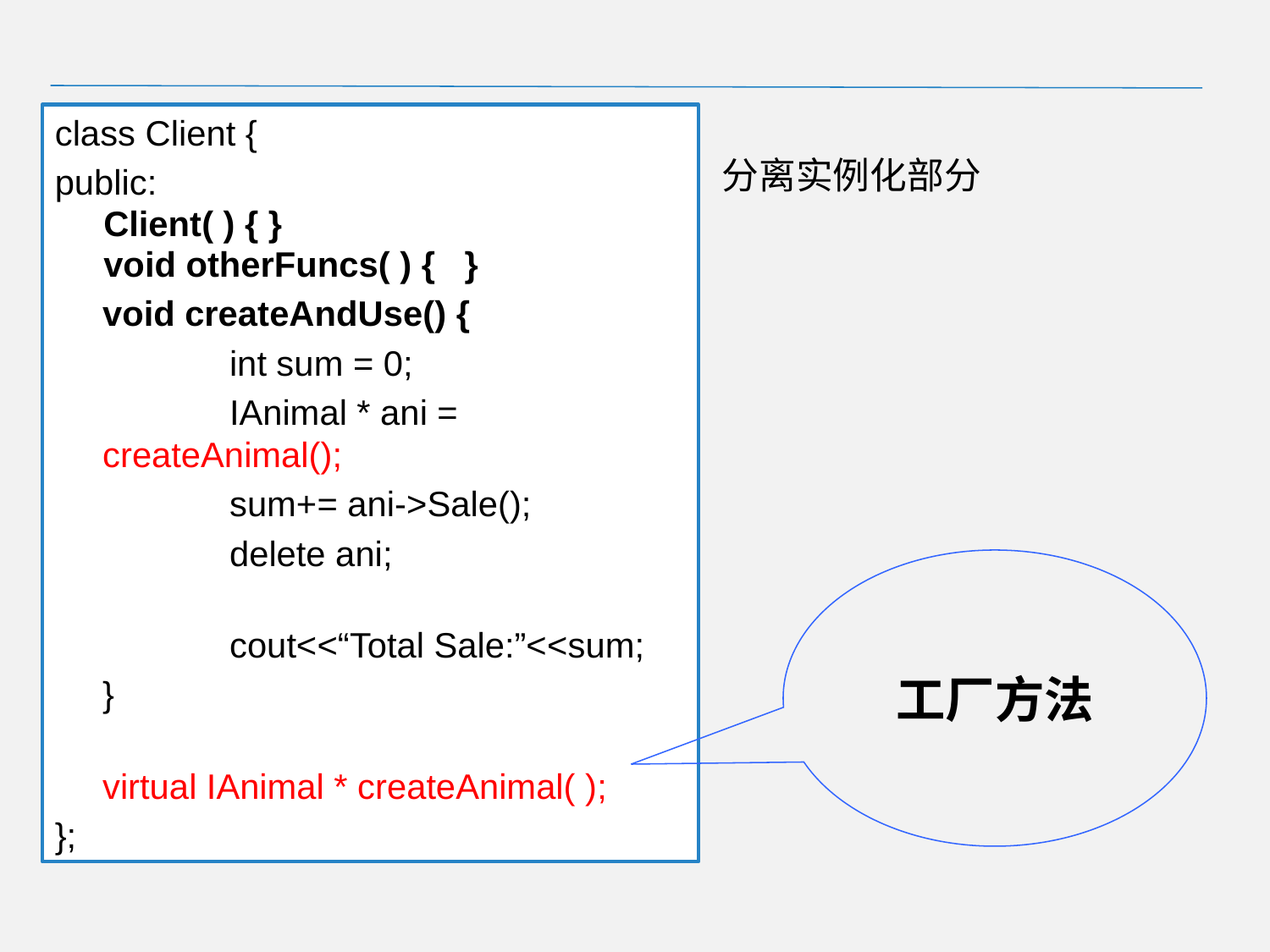

class Client {
public:
     Client( ) { }
     void otherFuncs( ) {   }
	void createAndUse() {
		int sum = 0;
		IAnimal * ani = createAnimal();
		sum+= ani->Sale();
		delete ani;
		cout<<“Total Sale:”<<sum;
	}
virtual IAnimal * createAnimal( );
};
# 分离实例化部分
工厂方法